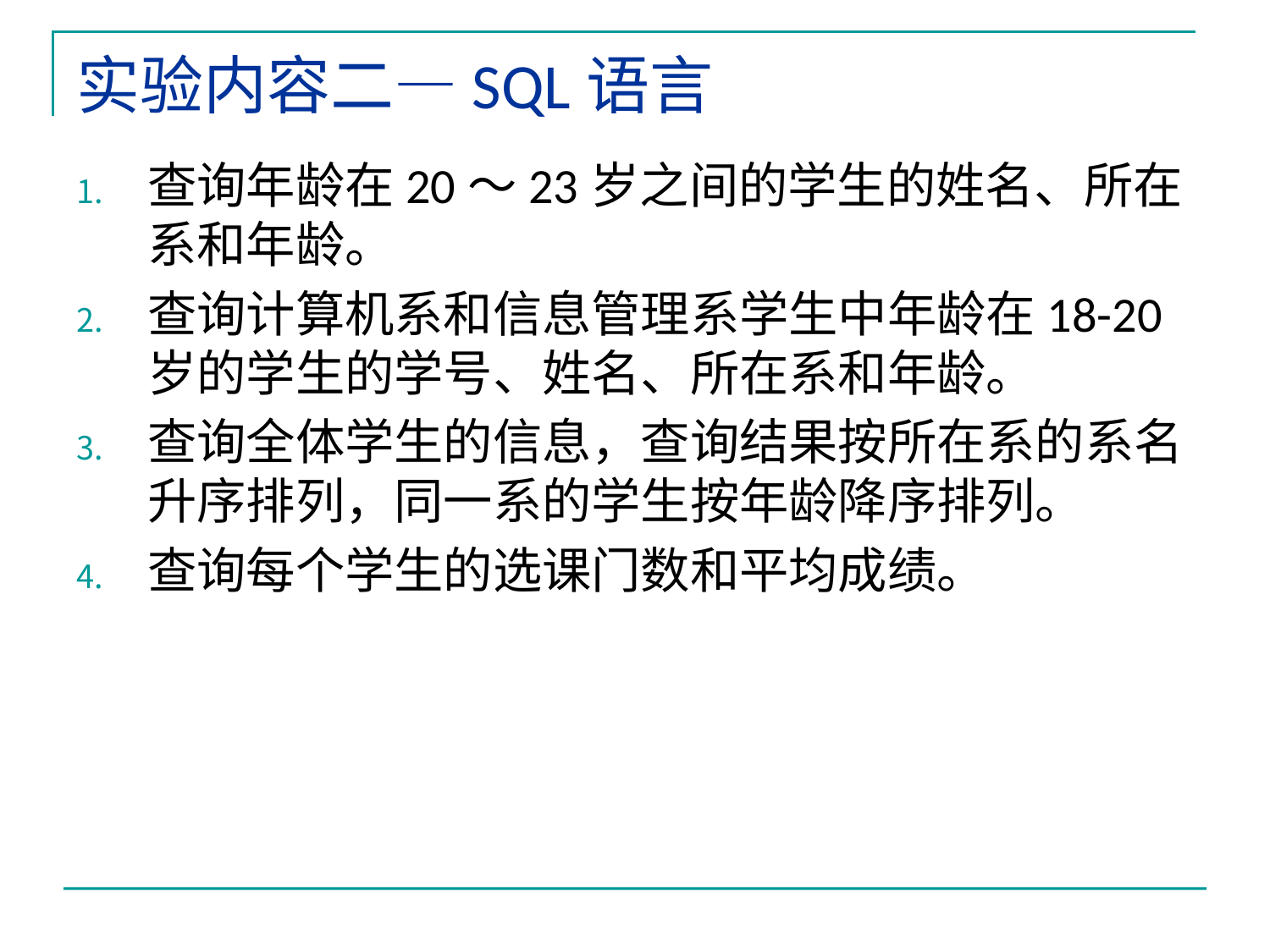

# 实验内容二—SQL语言
查询年龄在20～23岁之间的学生的姓名、所在系和年龄。
查询计算机系和信息管理系学生中年龄在18-20岁的学生的学号、姓名、所在系和年龄。
查询全体学生的信息，查询结果按所在系的系名升序排列，同一系的学生按年龄降序排列。
查询每个学生的选课门数和平均成绩。